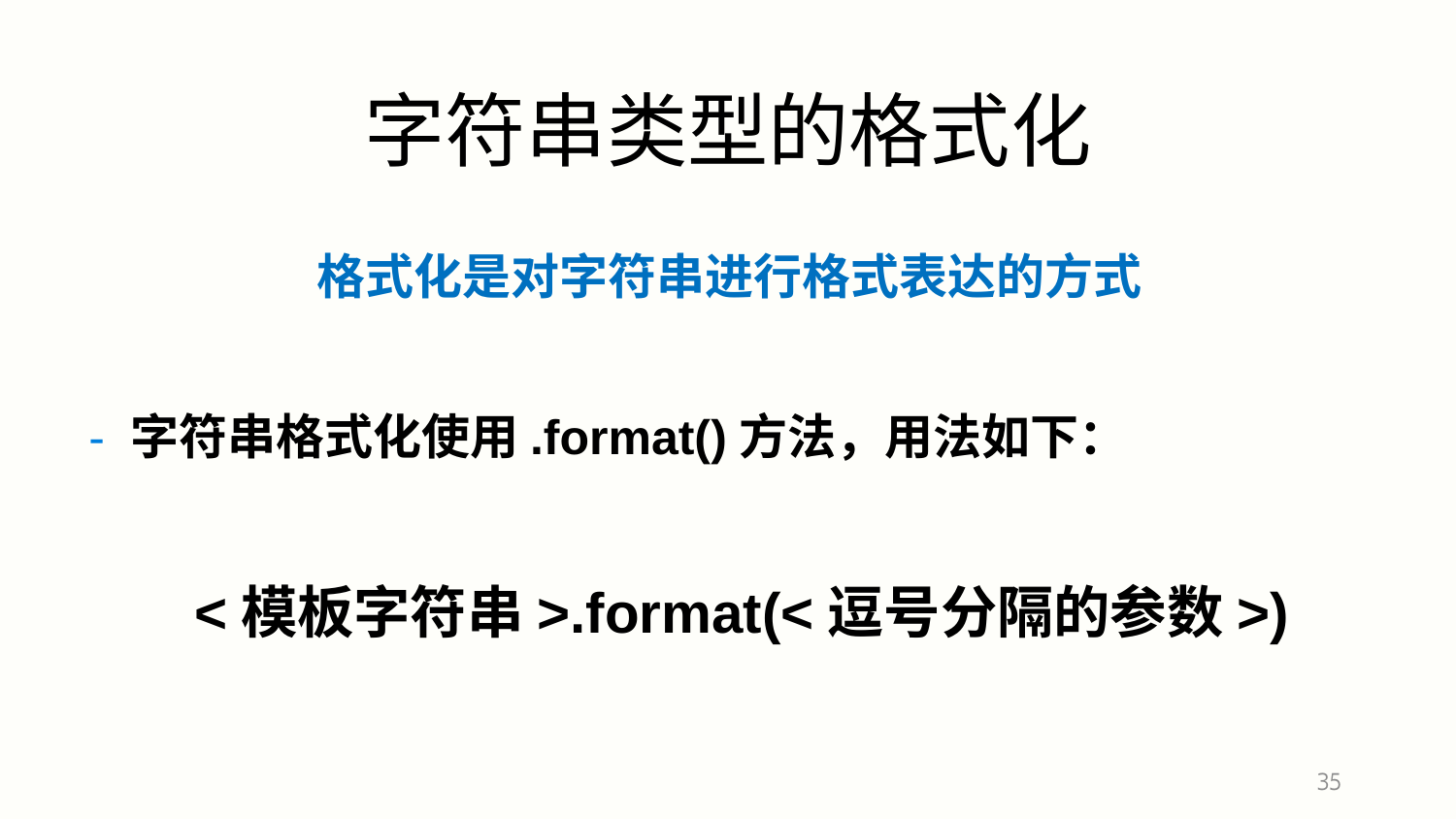

字符串类型的格式化
格式化是对字符串进行格式表达的方式
- 字符串格式化使用.format()方法，用法如下：
<模板字符串>.format(<逗号分隔的参数>)
35